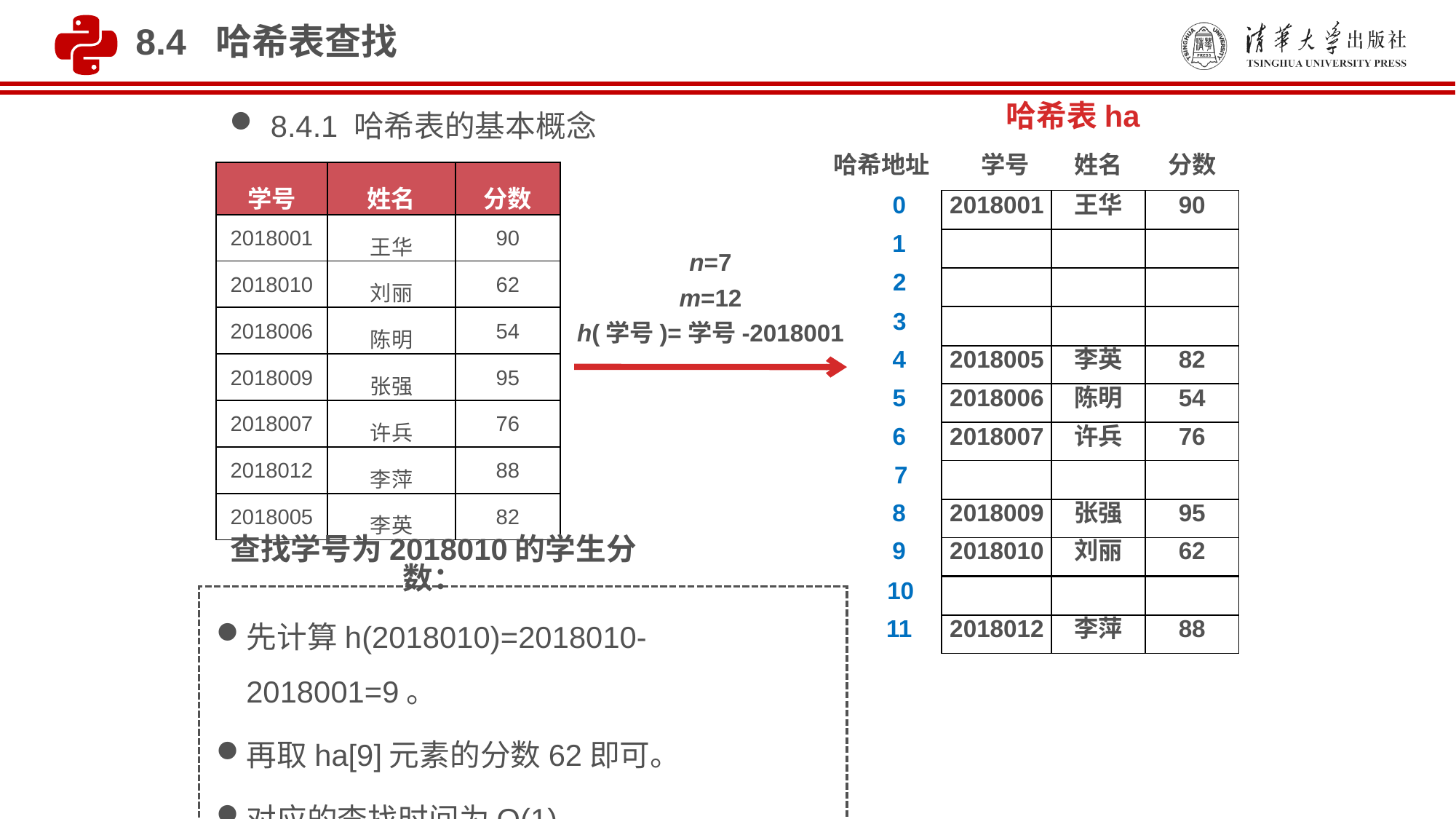

8.4  哈希表查找
哈希表ha
8.4.1 哈希表的基本概念
哈希地址
学号
姓名
分数
| 学号 | 姓名 | 分数 |
| --- | --- | --- |
| 2018001 | 王华 | 90 |
| 2018010 | 刘丽 | 62 |
| 2018006 | 陈明 | 54 |
| 2018009 | 张强 | 95 |
| 2018007 | 许兵 | 76 |
| 2018012 | 李萍 | 88 |
| 2018005 | 李英 | 82 |
0
2018001
王华
90
1

n=7
m=12
h(学号)=学号-2018001
2

3

4
2018005
李英
82
5
2018006
陈明
54
6
2018007
许兵
76
7

8
2018009
张强
95
查找学号为2018010的学生分数：
9
2018010
刘丽
62
10

先计算h(2018010)=2018010-2018001=9。
再取ha[9]元素的分数62即可。
对应的查找时间为O(1)。
11
2018012
李萍
88